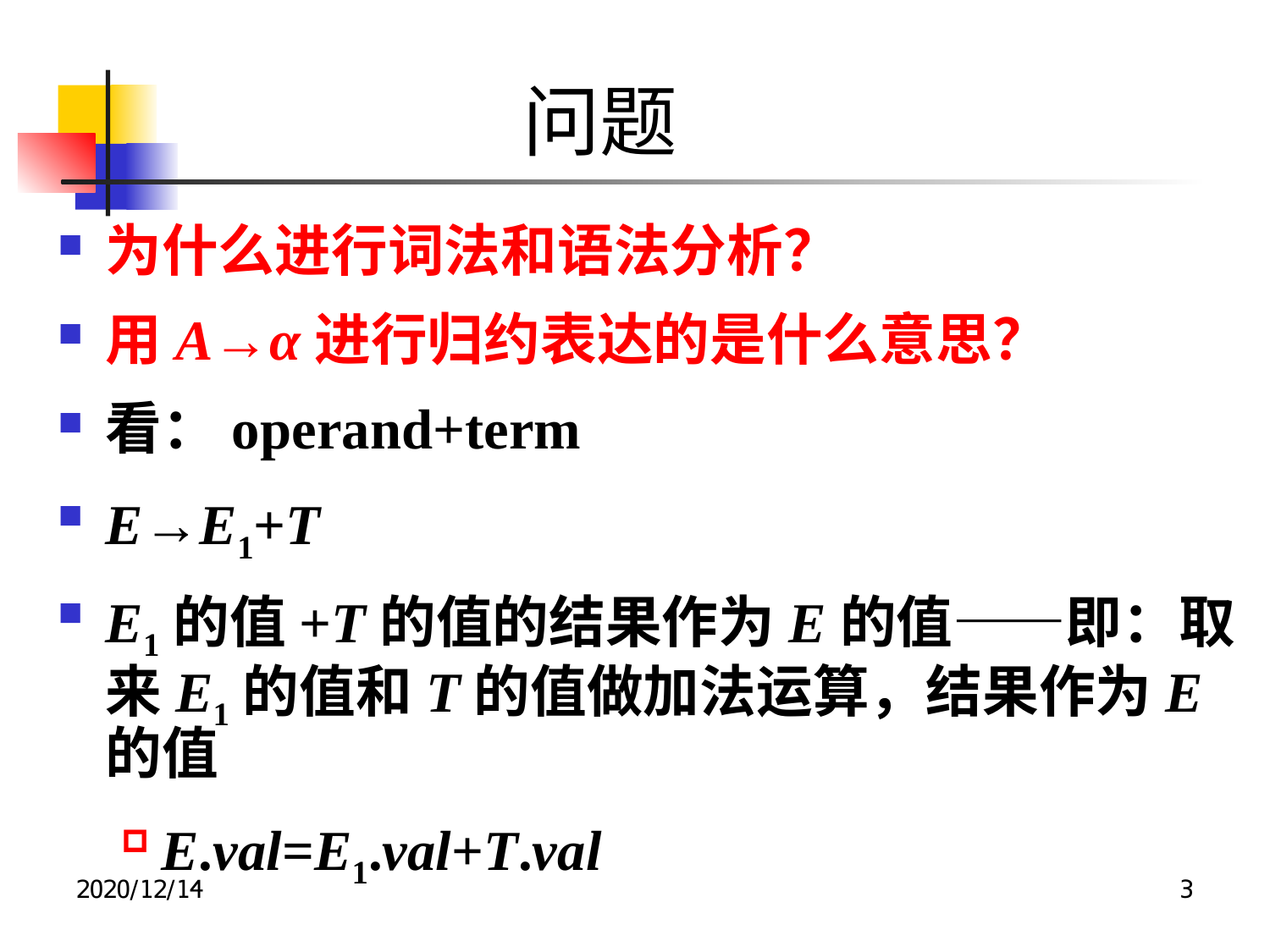

问题
为什么进行词法和语法分析？
用A→α进行归约表达的是什么意思？
看：operand+term
E→E1+T
E1的值+T的值的结果作为E的值——即：取来E1的值和T的值做加法运算，结果作为E的值
E.val=E1.val+T.val
2020/12/14
3